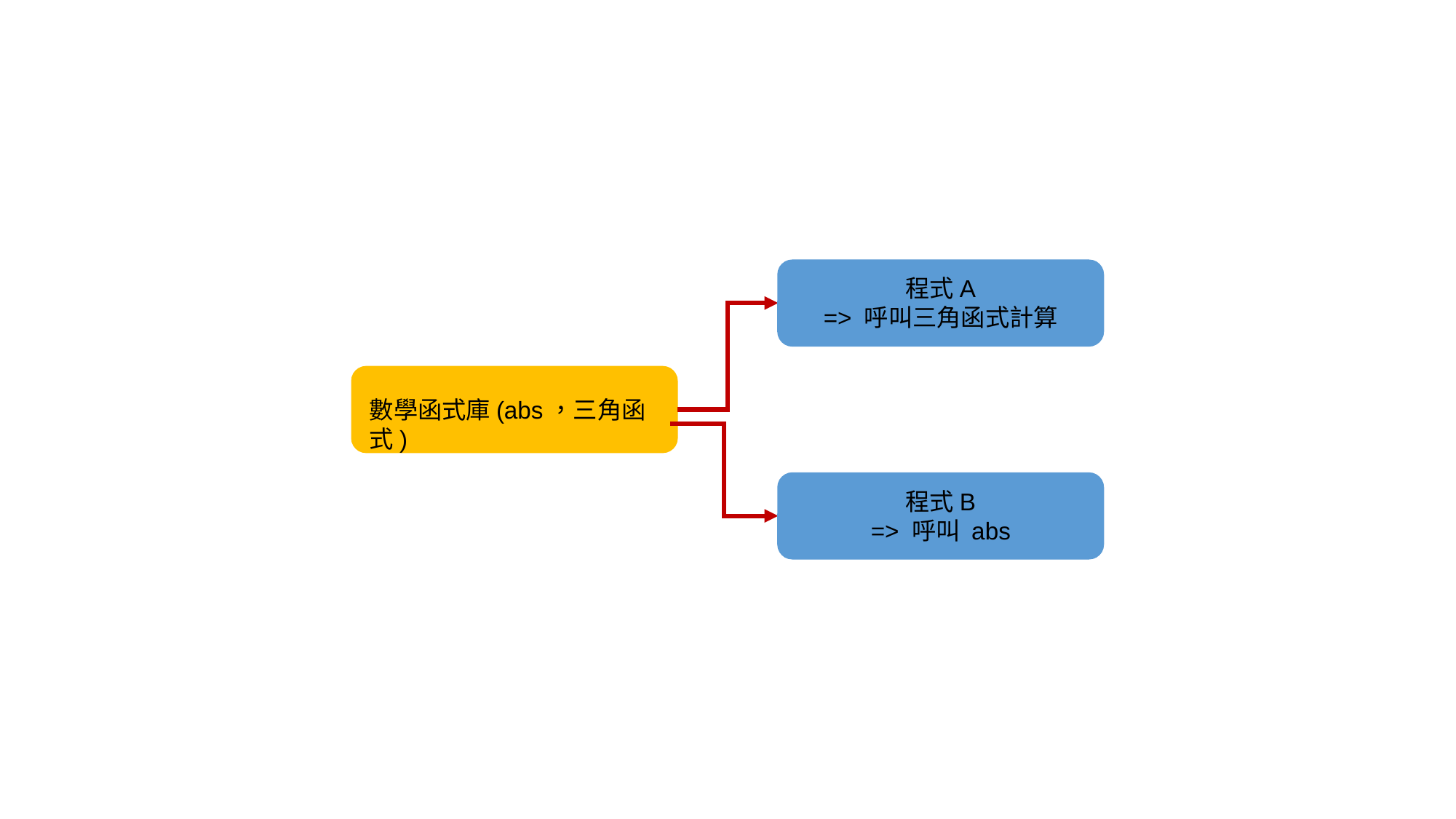

程式A
=> 呼叫三角函式計算

數學函式庫(abs，三角函式)

程式B
=> 呼叫 abs